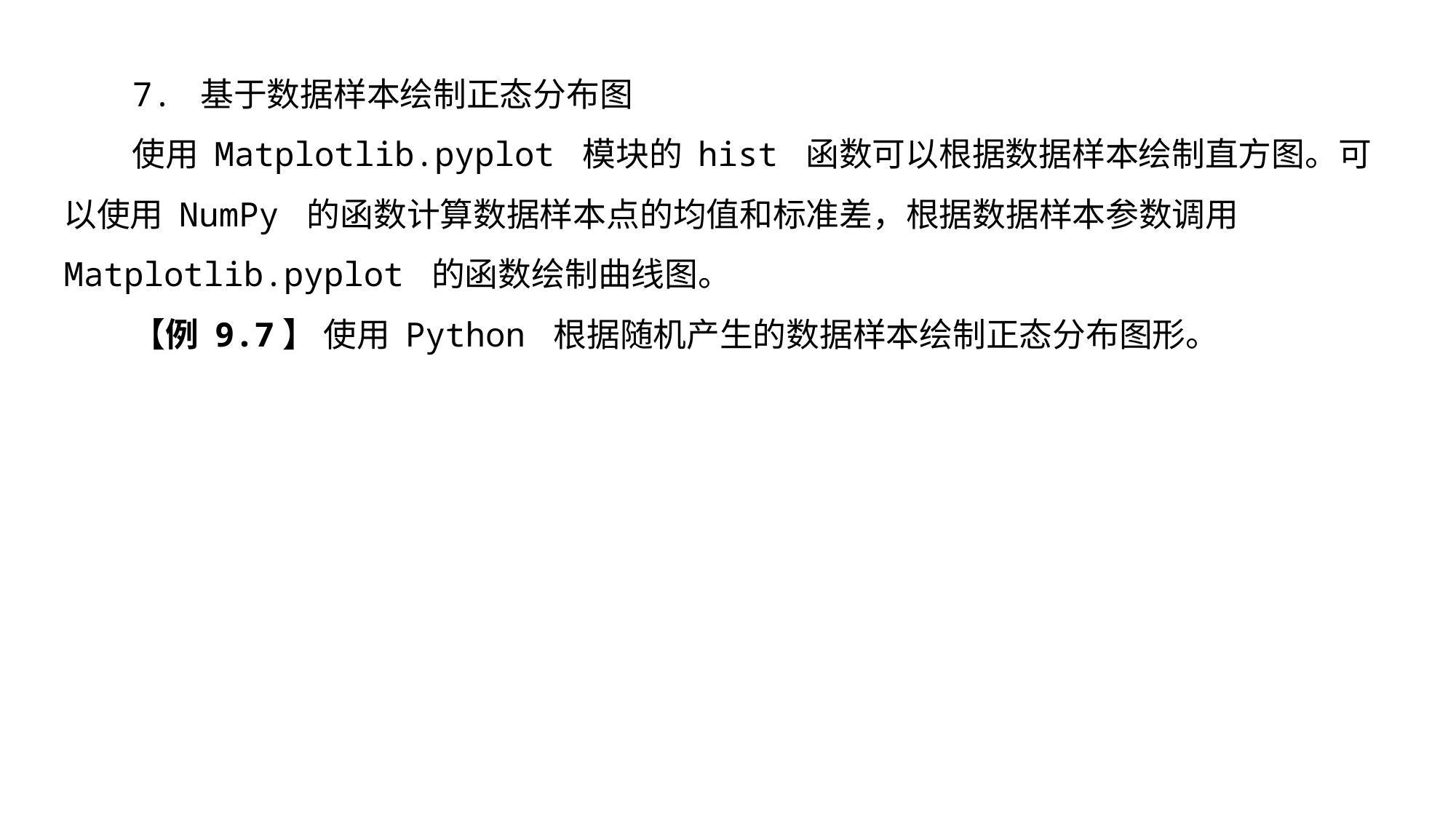

7. 基于数据样本绘制正态分布图
使用 Matplotlib.pyplot 模块的 hist 函数可以根据数据样本绘制直方图。可以使用 NumPy 的函数计算数据样本点的均值和标准差，根据数据样本参数调用Matplotlib.pyplot 的函数绘制曲线图。
【例 9.7】 使用 Python 根据随机产生的数据样本绘制正态分布图形。